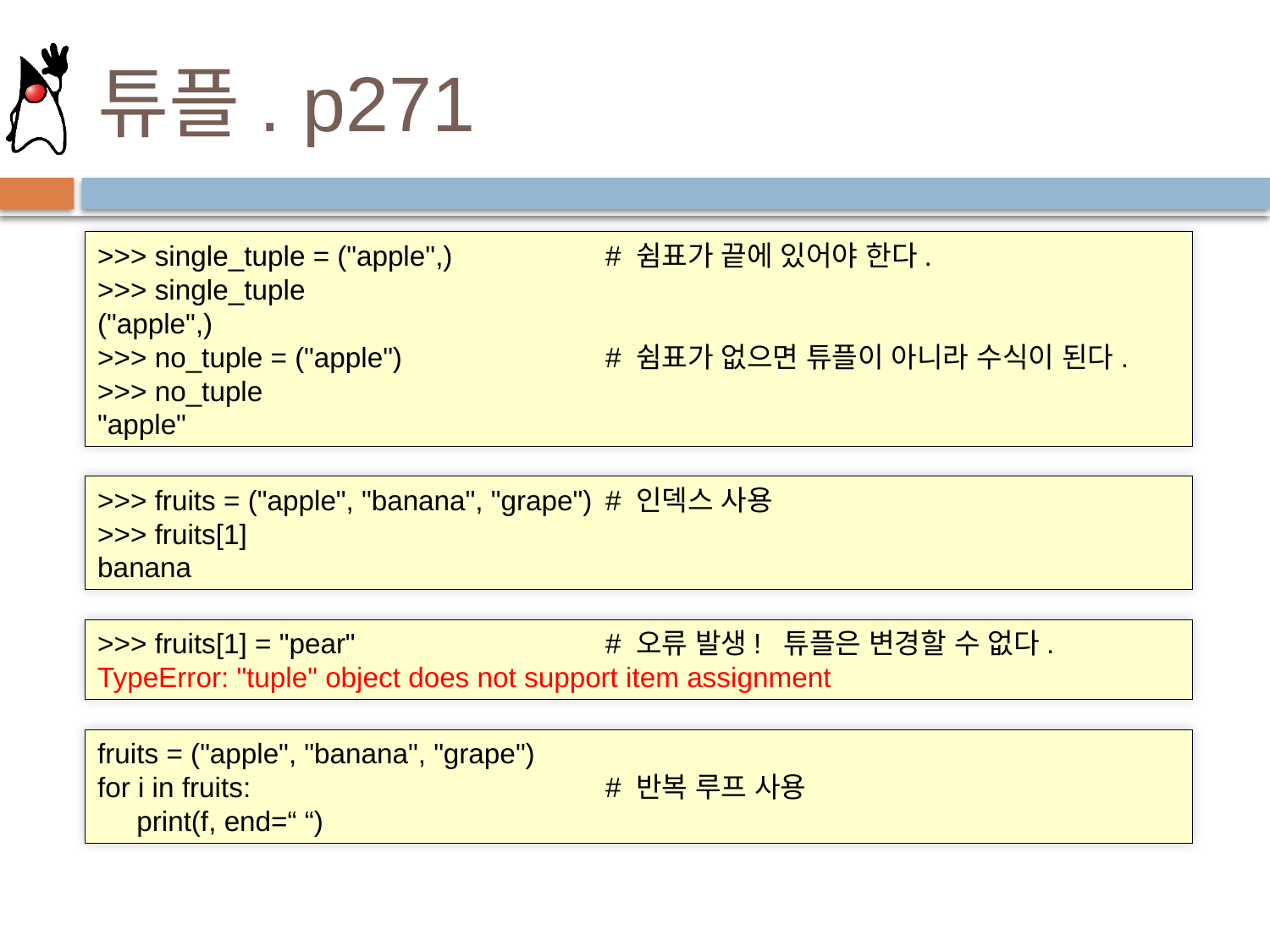

# 튜플. p271
>>> single_tuple = ("apple",) 		# 쉼표가 끝에 있어야 한다.
>>> single_tuple
("apple",)
>>> no_tuple = ("apple") 		# 쉼표가 없으면 튜플이 아니라 수식이 된다.
>>> no_tuple
"apple"
>>> fruits = ("apple", "banana", "grape")	# 인덱스 사용
>>> fruits[1]
banana
>>> fruits[1] = "pear"		# 오류 발생!  튜플은 변경할 수 없다.
TypeError: "tuple" object does not support item assignment
fruits = ("apple", "banana", "grape")
for i in fruits:			# 반복 루프 사용
     print(f, end=“ “)